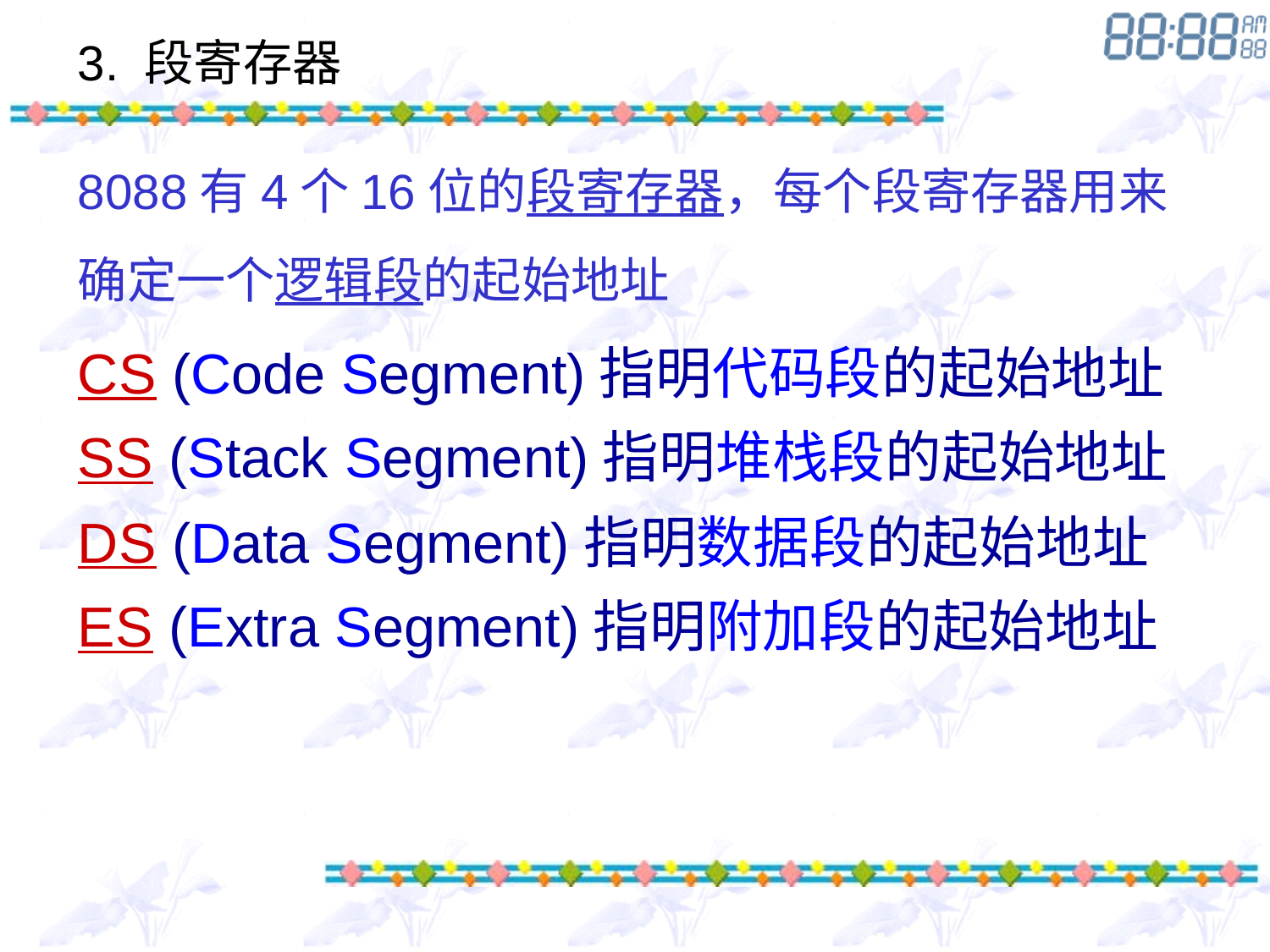

3. 段寄存器
8088有4个16位的段寄存器，每个段寄存器用来确定一个逻辑段的起始地址
CS (Code Segment)指明代码段的起始地址
SS (Stack Segment)指明堆栈段的起始地址
DS (Data Segment)指明数据段的起始地址
ES (Extra Segment)指明附加段的起始地址